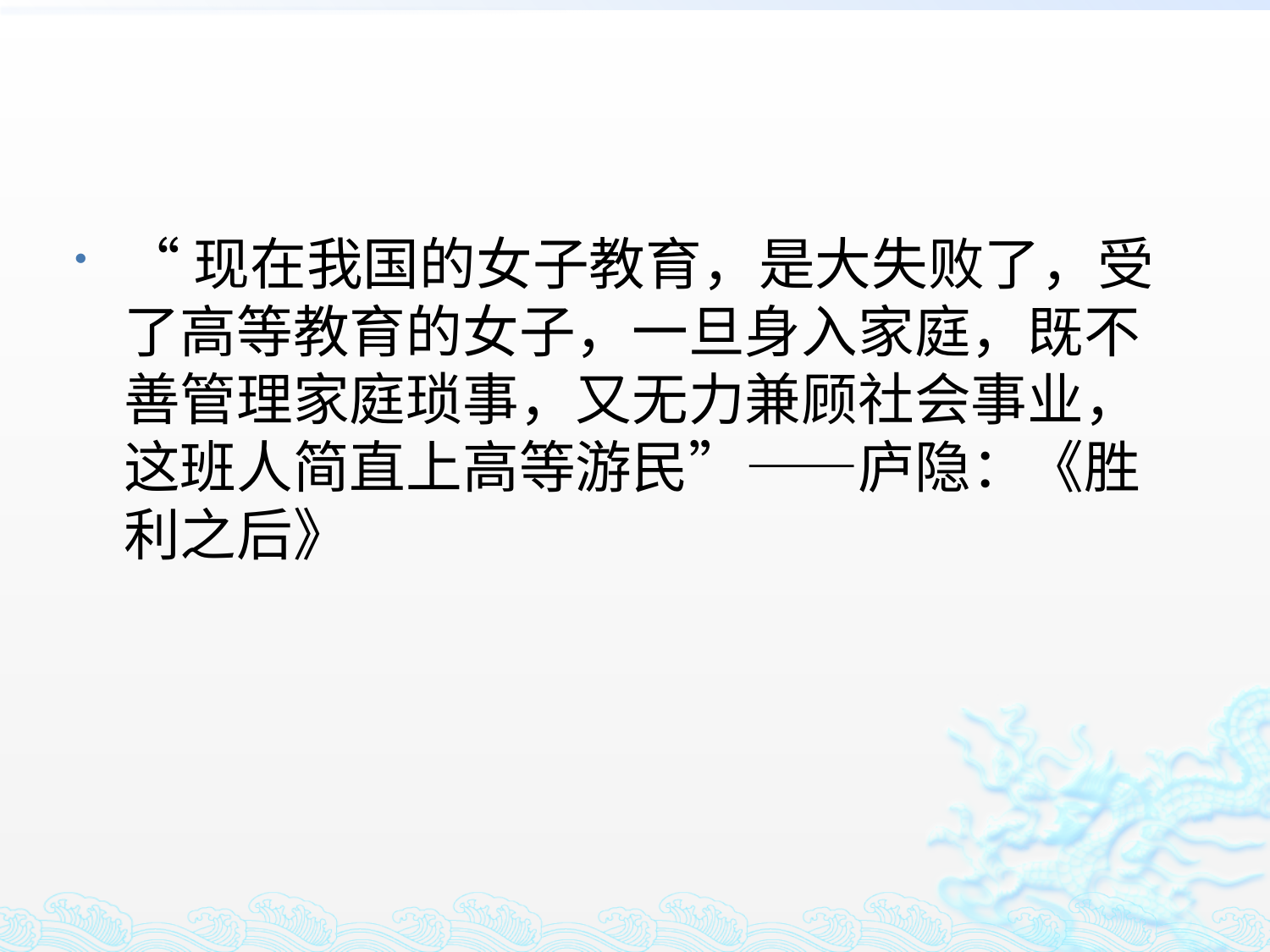

#
“现在我国的女子教育，是大失败了，受了高等教育的女子，一旦身入家庭，既不善管理家庭琐事，又无力兼顾社会事业，这班人简直上高等游民”——庐隐：《胜利之后》